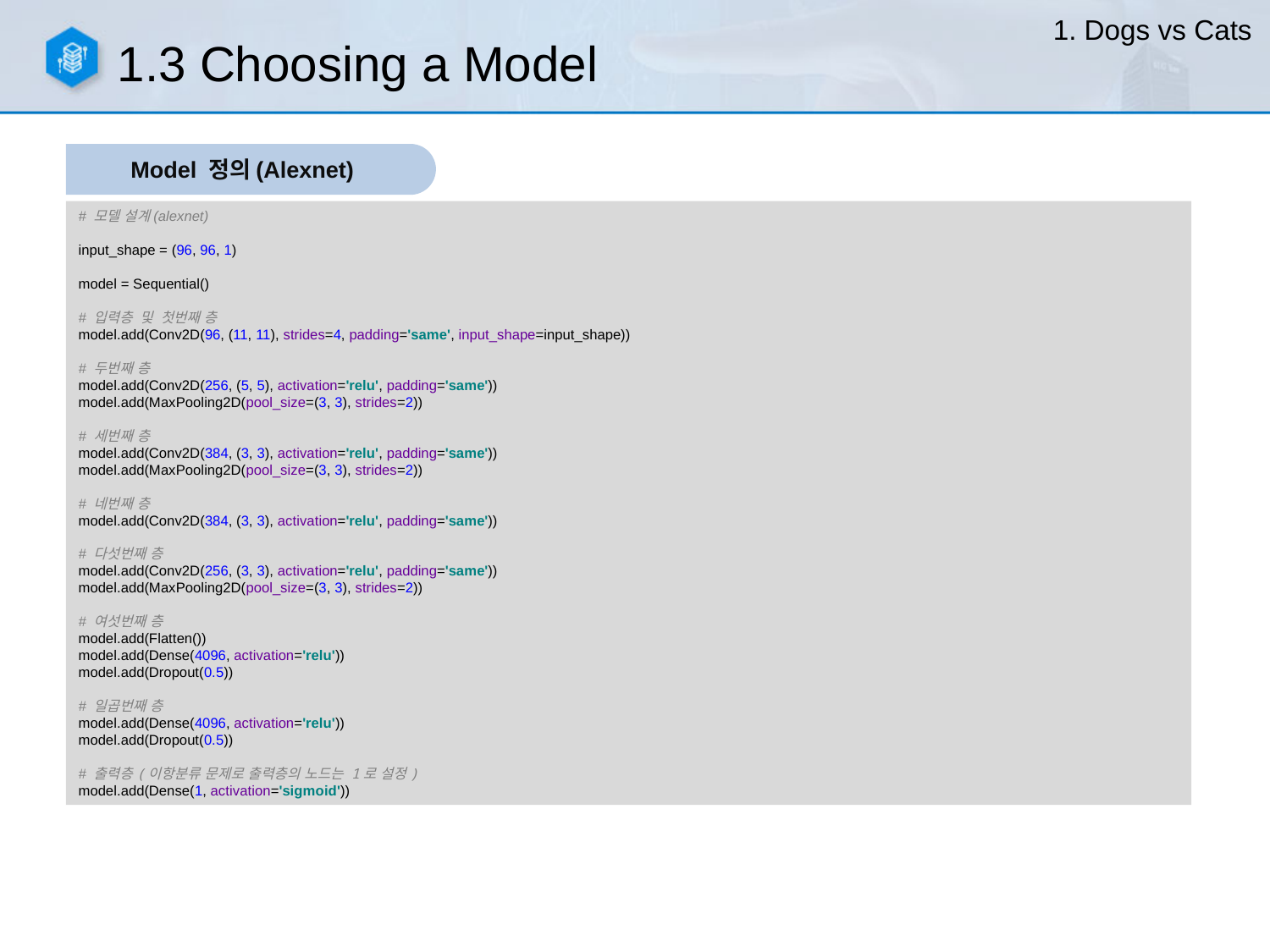

1. Dogs vs Cats
1.3 Choosing a Model

Model 정의(Alexnet)
# 모델 설계(alexnet)
input_shape = (96, 96, 1)
model = Sequential()
# 입력층 및 첫번째 층
model.add(Conv2D(96, (11, 11), strides=4, padding='same', input_shape=input_shape))
# 두번째 층 model.add(Conv2D(256, (5, 5), activation='relu', padding='same')) model.add(MaxPooling2D(pool_size=(3, 3), strides=2))
# 세번째 층 model.add(Conv2D(384, (3, 3), activation='relu', padding='same')) model.add(MaxPooling2D(pool_size=(3, 3), strides=2))
# 네번째 층 model.add(Conv2D(384, (3, 3), activation='relu', padding='same'))
# 다섯번째 층 model.add(Conv2D(256, (3, 3), activation='relu', padding='same')) model.add(MaxPooling2D(pool_size=(3, 3), strides=2))
# 여섯번째 층 model.add(Flatten()) model.add(Dense(4096, activation='relu')) model.add(Dropout(0.5))
# 일곱번째 층 model.add(Dense(4096, activation='relu')) model.add(Dropout(0.5))
# 출력층(이항분류 문제로 출력층의 노드는 1로 설정) model.add(Dense(1, activation='sigmoid'))